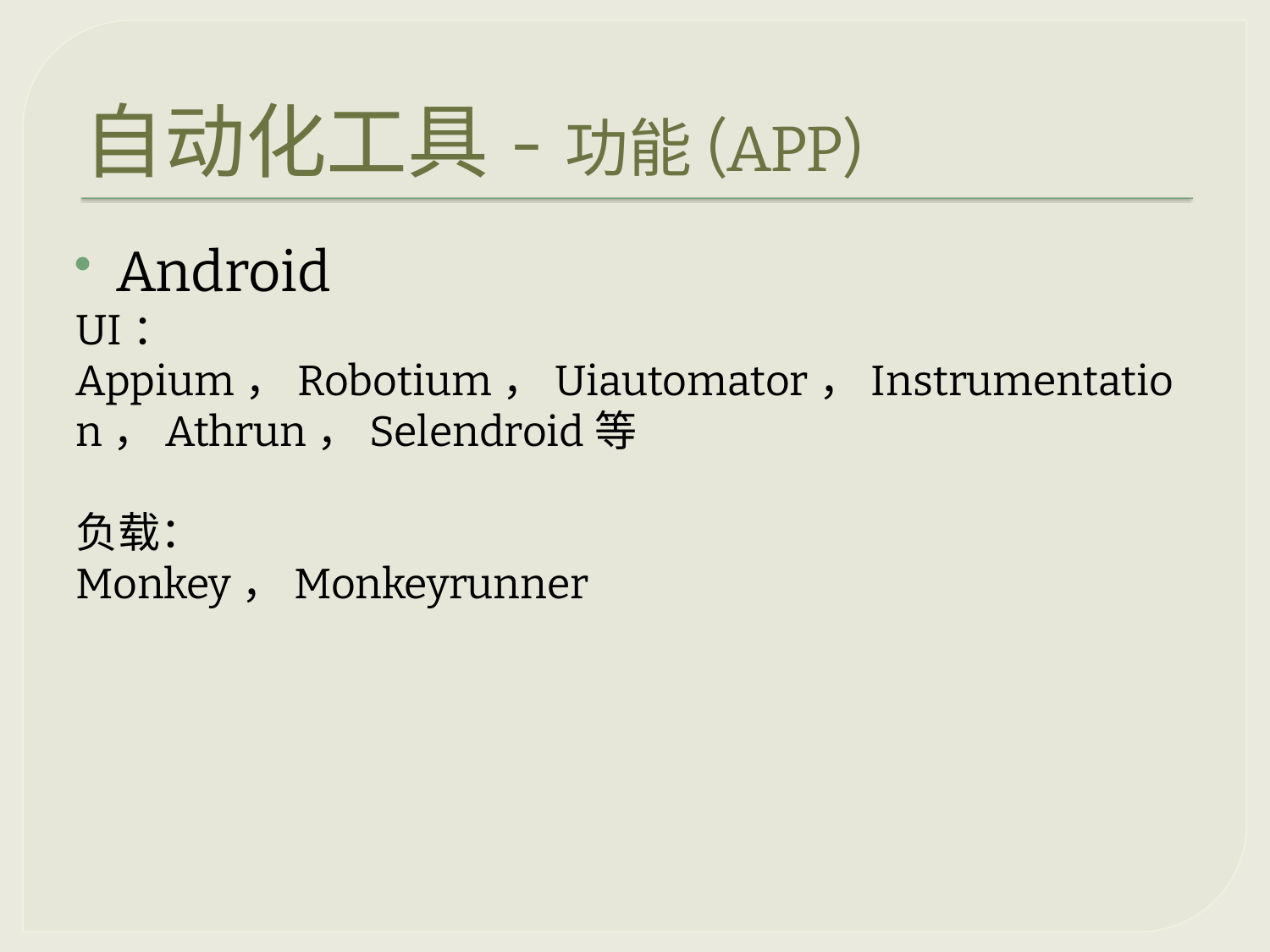

# 自动化工具-功能(APP)
Android
UI：
Appium，Robotium，Uiautomator，Instrumentation，Athrun，Selendroid等

负载：
Monkey，Monkeyrunner